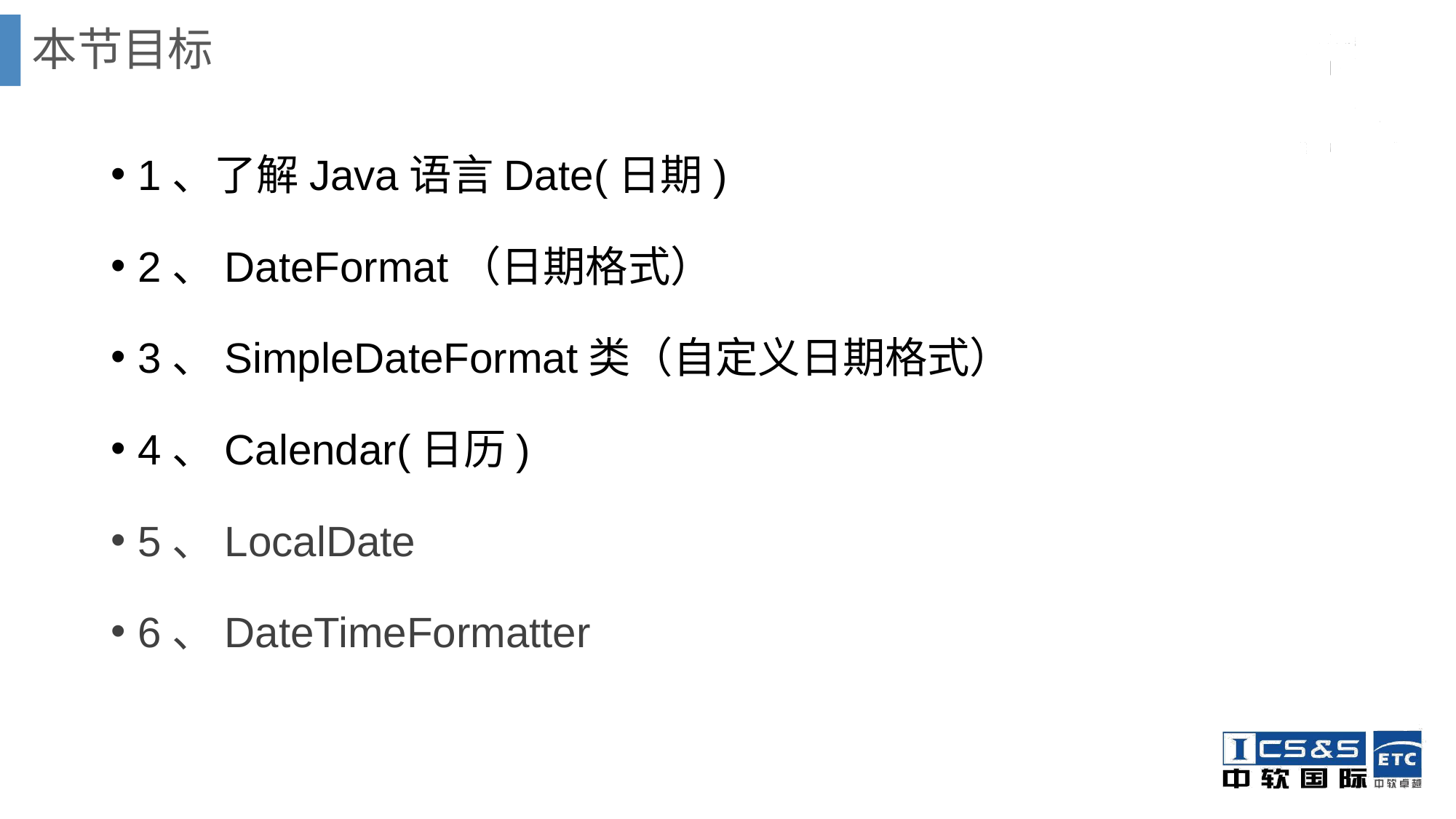

# 本节目标
1、了解Java语言Date(日期)
2、DateFormat（日期格式）
3、SimpleDateFormat类（自定义日期格式）
4、Calendar(日历)
5、LocalDate
6、DateTimeFormatter